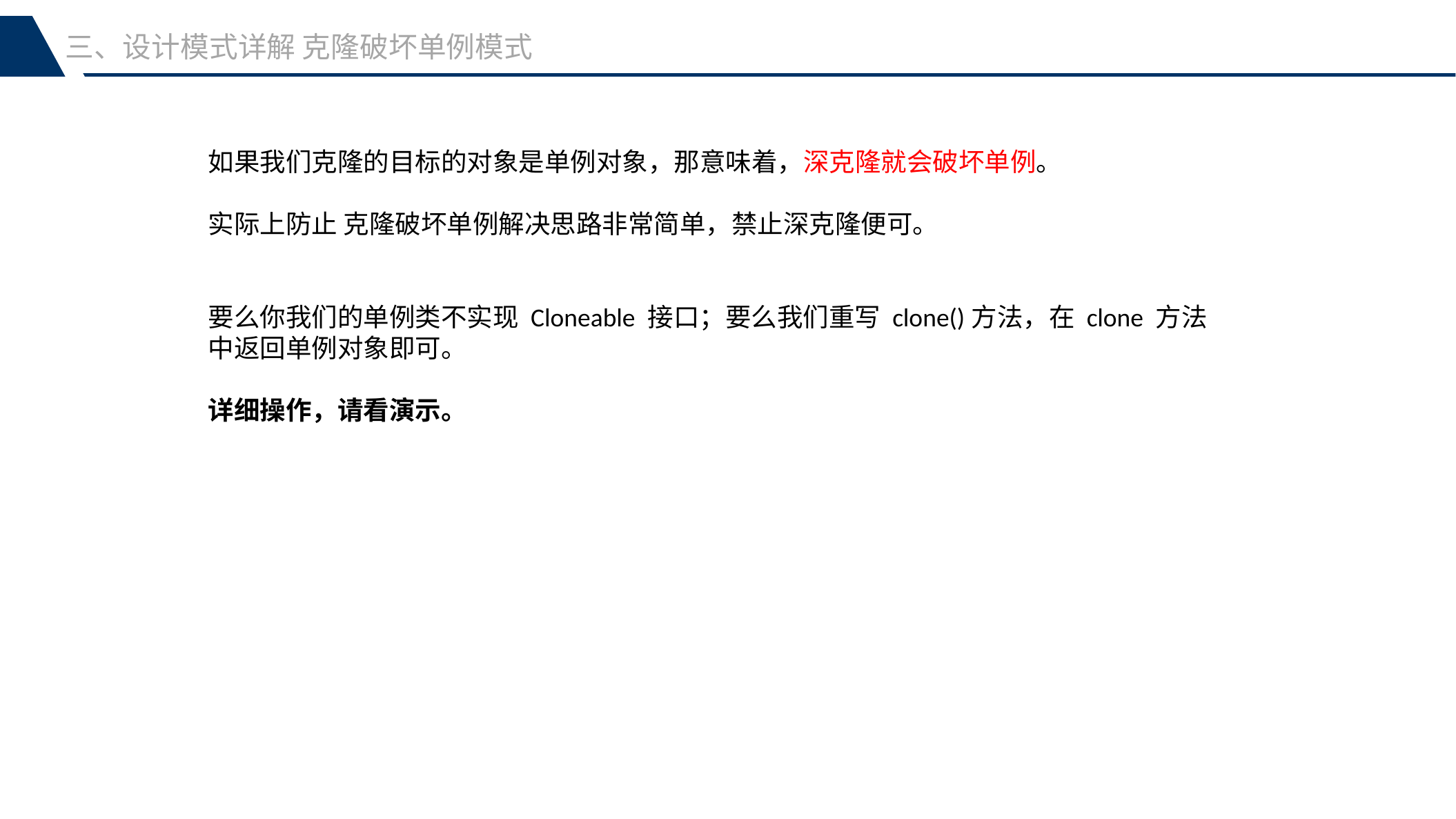

三、设计模式详解 克隆破坏单例模式

如果我们克隆的目标的对象是单例对象，那意味着，深克隆就会破坏单例。

实际上防止 克隆破坏单例解决思路非常简单，禁止深克隆便可。

要么你我们的单例类不实现 Cloneable 接口；要么我们重写 clone()方法，在 clone 方法中返回单例对象即可。

详细操作，请看演示。